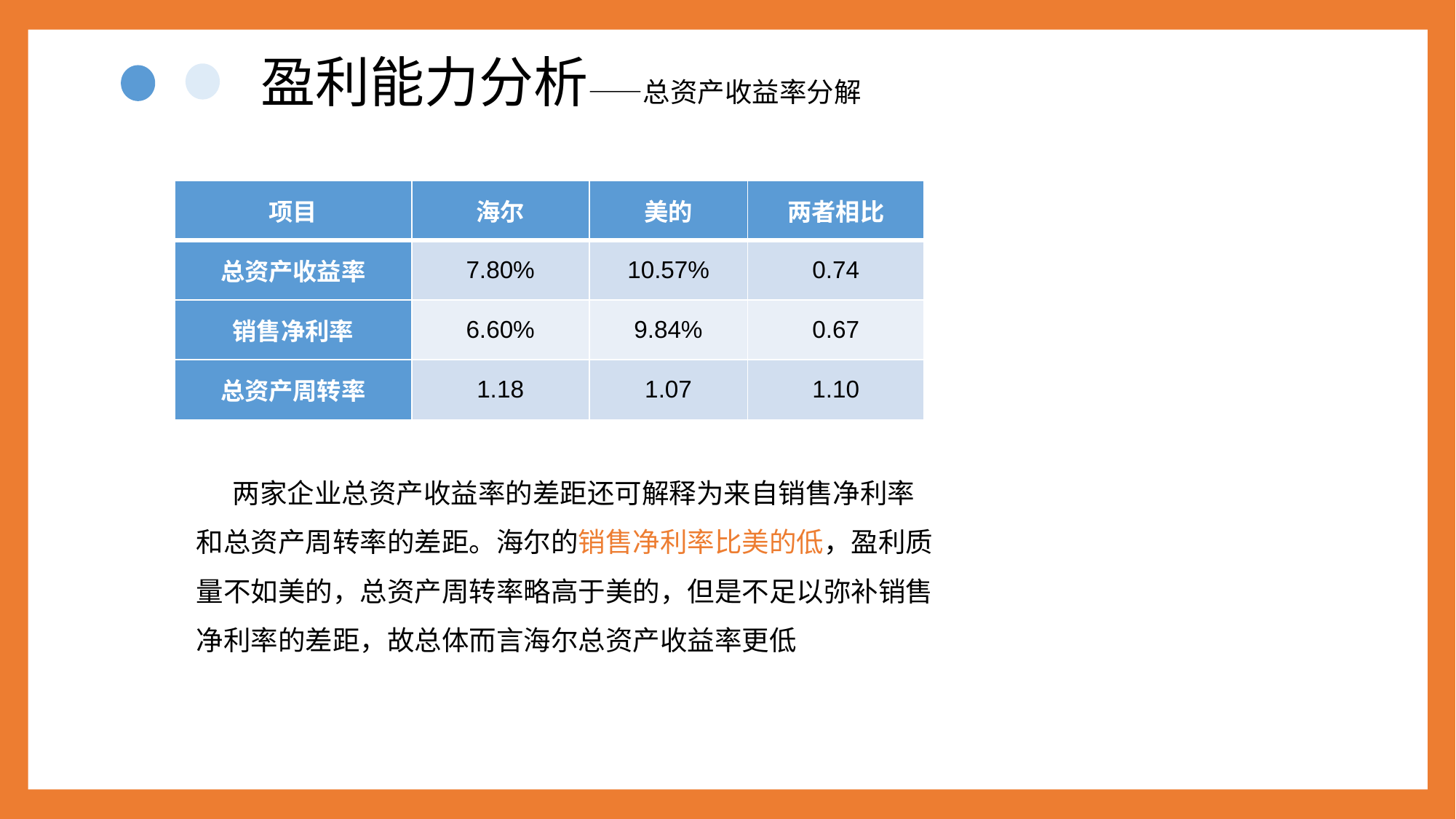

盈利能力分析——总资产收益率分解

| 项目 | 海尔 | 美的 | 两者相比 |
| --- | --- | --- | --- |
| 总资产收益率 | 7.80% | 10.57% | 0.74 |
| 销售净利率 | 6.60% | 9.84% | 0.67 |
| 总资产周转率 | 1.18 | 1.07 | 1.10 |
两家企业总资产收益率的差距还可解释为来自销售净利率和总资产周转率的差距。海尔的销售净利率比美的低，盈利质量不如美的，总资产周转率略高于美的，但是不足以弥补销售净利率的差距，故总体而言海尔总资产收益率更低